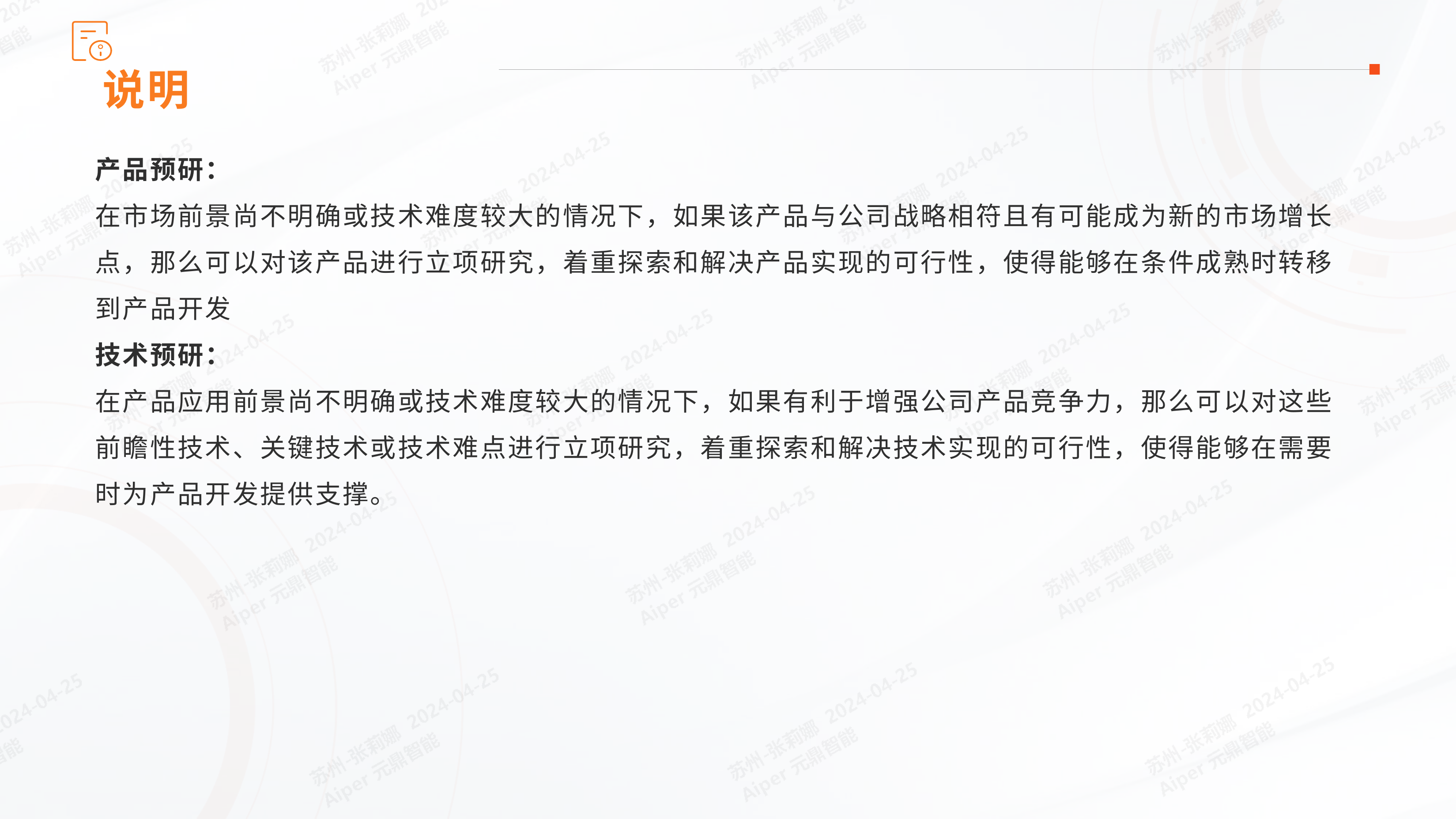

说明
产品预研：
在市场前景尚不明确或技术难度较大的情况下，如果该产品与公司战略相符且有可能成为新的市场增长点，那么可以对该产品进行立项研究，着重探索和解决产品实现的可行性，使得能够在条件成熟时转移到产品开发
技术预研：
在产品应用前景尚不明确或技术难度较大的情况下，如果有利于增强公司产品竞争力，那么可以对这些前瞻性技术、关键技术或技术难点进行立项研究，着重探索和解决技术实现的可行性，使得能够在需要时为产品开发提供支撑。